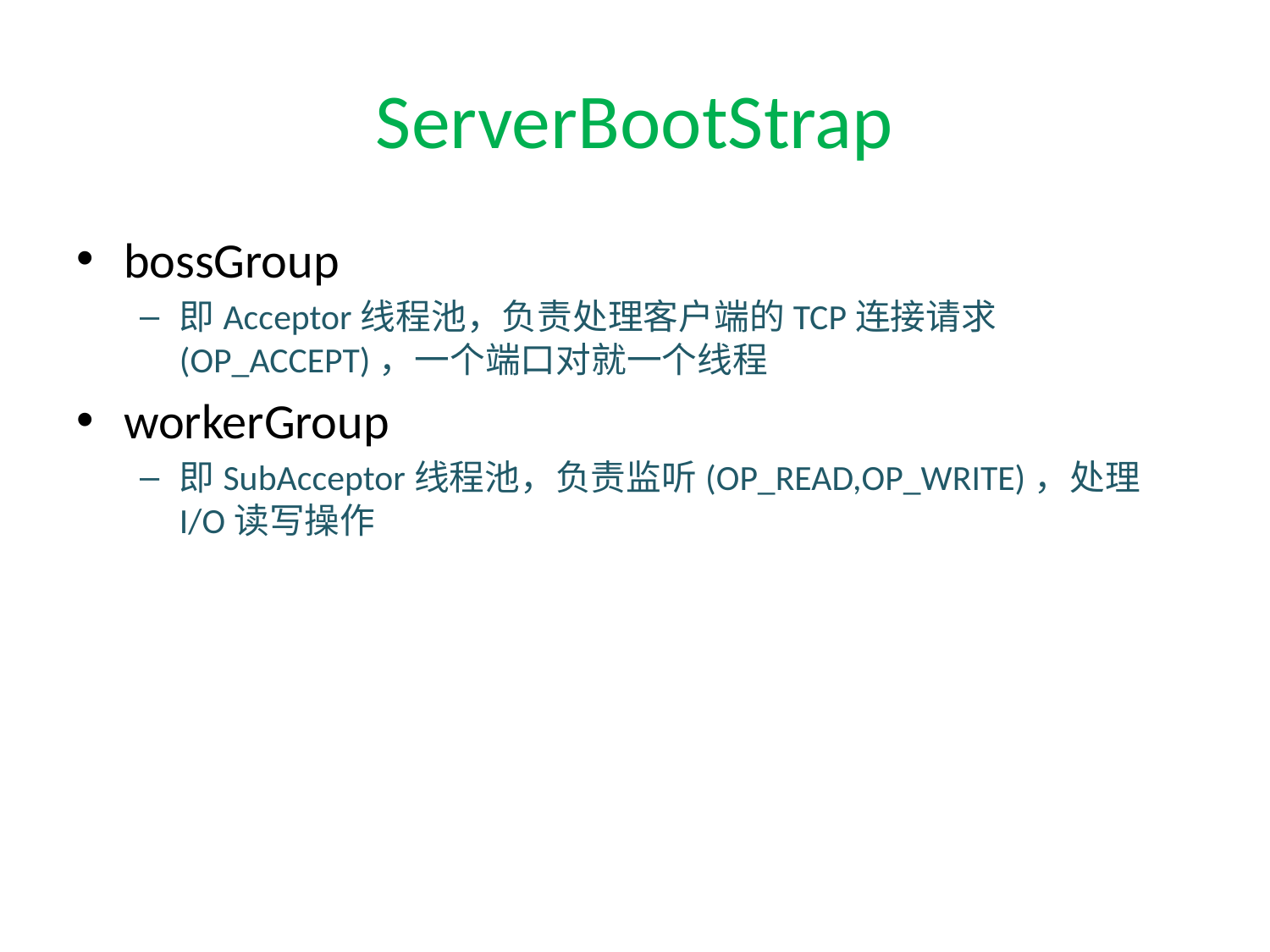

# ServerBootStrap
bossGroup
即Acceptor线程池，负责处理客户端的TCP连接请求(OP_ACCEPT)，一个端口对就一个线程
workerGroup
即SubAcceptor线程池，负责监听(OP_READ,OP_WRITE)，处理 I/O读写操作